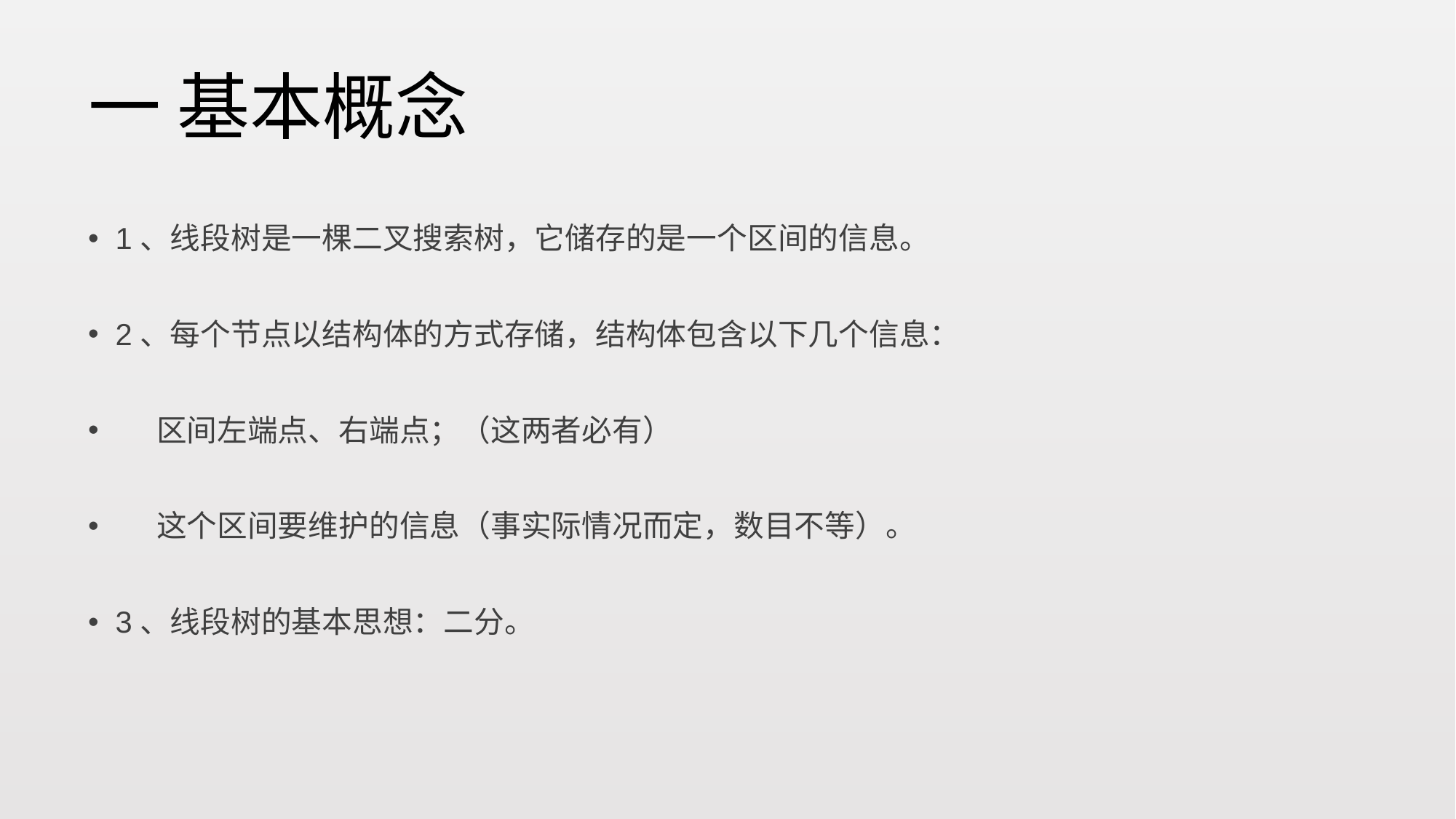

# 一 基本概念
1、线段树是一棵二叉搜索树，它储存的是一个区间的信息。

2、每个节点以结构体的方式存储，结构体包含以下几个信息：

     区间左端点、右端点；（这两者必有）

     这个区间要维护的信息（事实际情况而定，数目不等）。

3、线段树的基本思想：二分。